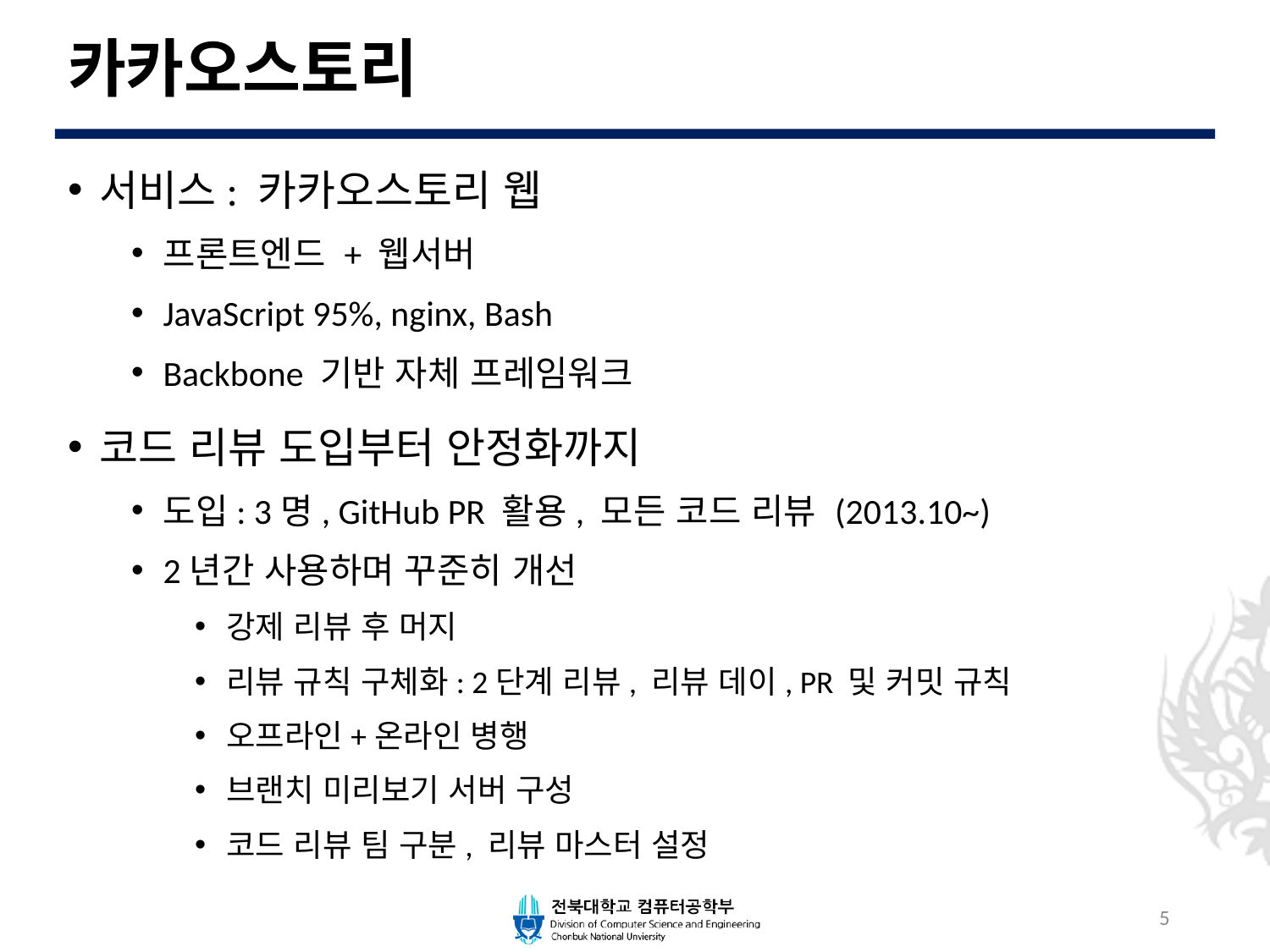

# 카카오스토리
서비스: 카카오스토리 웹
프론트엔드 + 웹서버
JavaScript 95%, nginx, Bash
Backbone 기반 자체 프레임워크
코드 리뷰 도입부터 안정화까지
도입: 3명, GitHub PR 활용, 모든 코드 리뷰 (2013.10~)
2년간 사용하며 꾸준히 개선
강제 리뷰 후 머지
리뷰 규칙 구체화: 2단계 리뷰, 리뷰 데이, PR 및 커밋 규칙
오프라인+온라인 병행
브랜치 미리보기 서버 구성
코드 리뷰 팀 구분, 리뷰 마스터 설정

5